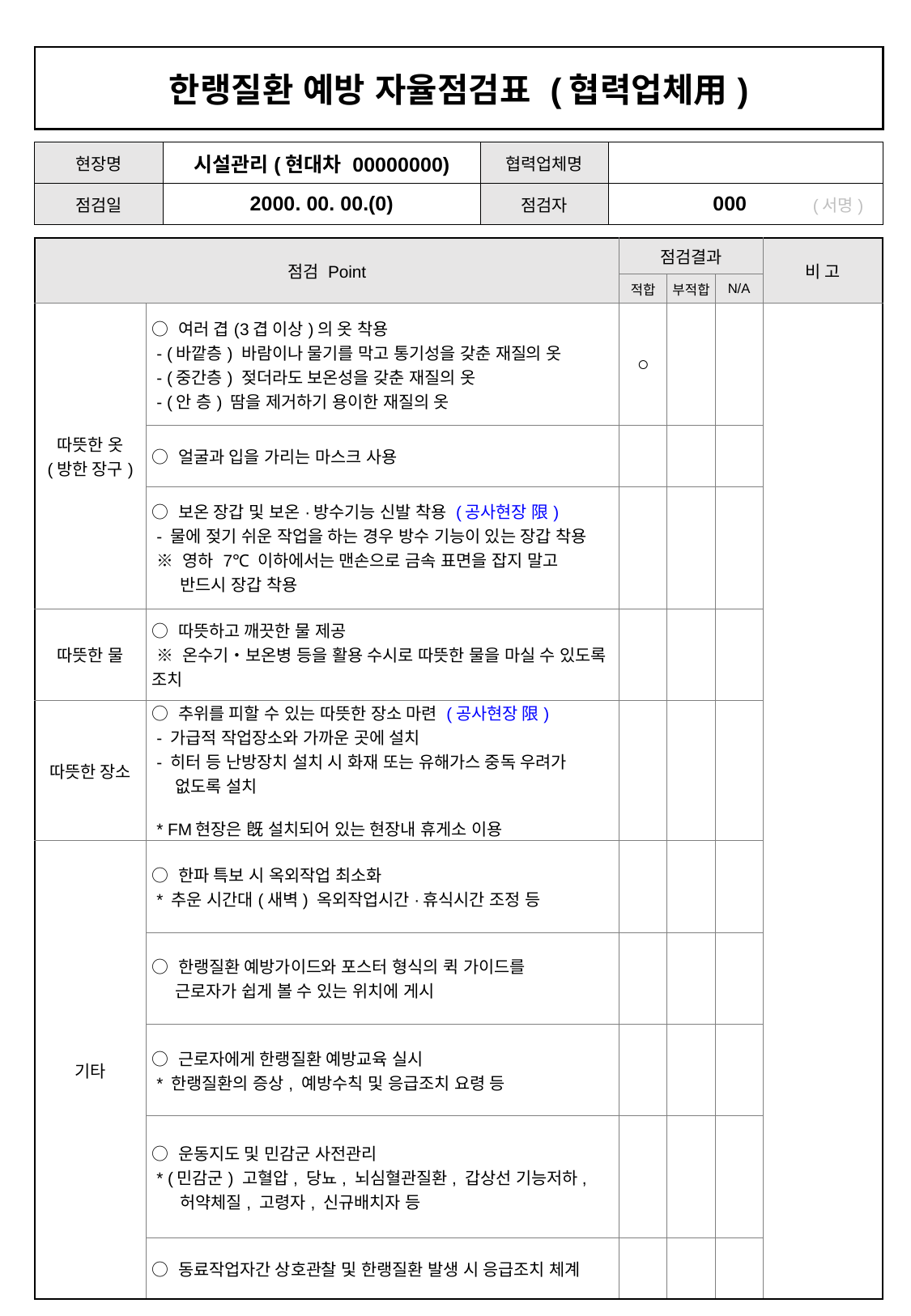

| 한랭질환 예방 자율점검표 (협력업체用) |
| --- |
| 현장명 | 시설관리(현대차 00000000) | 협력업체명 |  |  |
| --- | --- | --- | --- | --- |
| 점검일 | 2000. 00. 00.(0) | 점검자 | 000 | (서명) |
| 점검 Point |  | 점검결과 |  |  | 비 고 |
| --- | --- | --- | --- | --- | --- |
|  |  | 적합 | 부적합 | N/A |  |
| 따뜻한 옷 (방한 장구) | ○ 여러 겹(3겹 이상)의 옷 착용 - (바깥층) 바람이나 물기를 막고 통기성을 갖춘 재질의 옷 - (중간층) 젖더라도 보온성을 갖춘 재질의 옷 - (안 층) 땀을 제거하기 용이한 재질의 옷 | ○ |  |  |  |
|  | ○ 얼굴과 입을 가리는 마스크 사용 |  |  |  |  |
|  | ○ 보온 장갑 및 보온·방수기능 신발 착용 (공사현장 限) - 물에 젖기 쉬운 작업을 하는 경우 방수 기능이 있는 장갑 착용 ※ 영하 7℃ 이하에서는 맨손으로 금속 표면을 잡지 말고 반드시 장갑 착용 |  |  |  |  |
| 따뜻한 물 | ○ 따뜻하고 깨끗한 물 제공 ※ 온수기‧보온병 등을 활용 수시로 따뜻한 물을 마실 수 있도록 조치 |  |  |  |  |
| 따뜻한 장소 | ○ 추위를 피할 수 있는 따뜻한 장소 마련 (공사현장 限) - 가급적 작업장소와 가까운 곳에 설치 - 히터 등 난방장치 설치 시 화재 또는 유해가스 중독 우려가 없도록 설치 \* FM현장은 旣 설치되어 있는 현장내 휴게소 이용 |  |  |  |  |
| 기타 | ○ 한파 특보 시 옥외작업 최소화 \* 추운 시간대(새벽) 옥외작업시간·휴식시간 조정 등 |  |  |  |  |
|  | ○ 한랭질환 예방가이드와 포스터 형식의 퀵 가이드를 근로자가 쉽게 볼 수 있는 위치에 게시 |  |  |  |  |
|  | ○ 근로자에게 한랭질환 예방교육 실시 \* 한랭질환의 증상, 예방수칙 및 응급조치 요령 등 |  |  |  |  |
|  | ○ 운동지도 및 민감군 사전관리 \* (민감군) 고혈압, 당뇨, 뇌심혈관질환, 갑상선 기능저하, 허약체질, 고령자, 신규배치자 등 |  |  |  |  |
|  | ○ 동료작업자간 상호관찰 및 한랭질환 발생 시 응급조치 체계 |  |  |  |  |